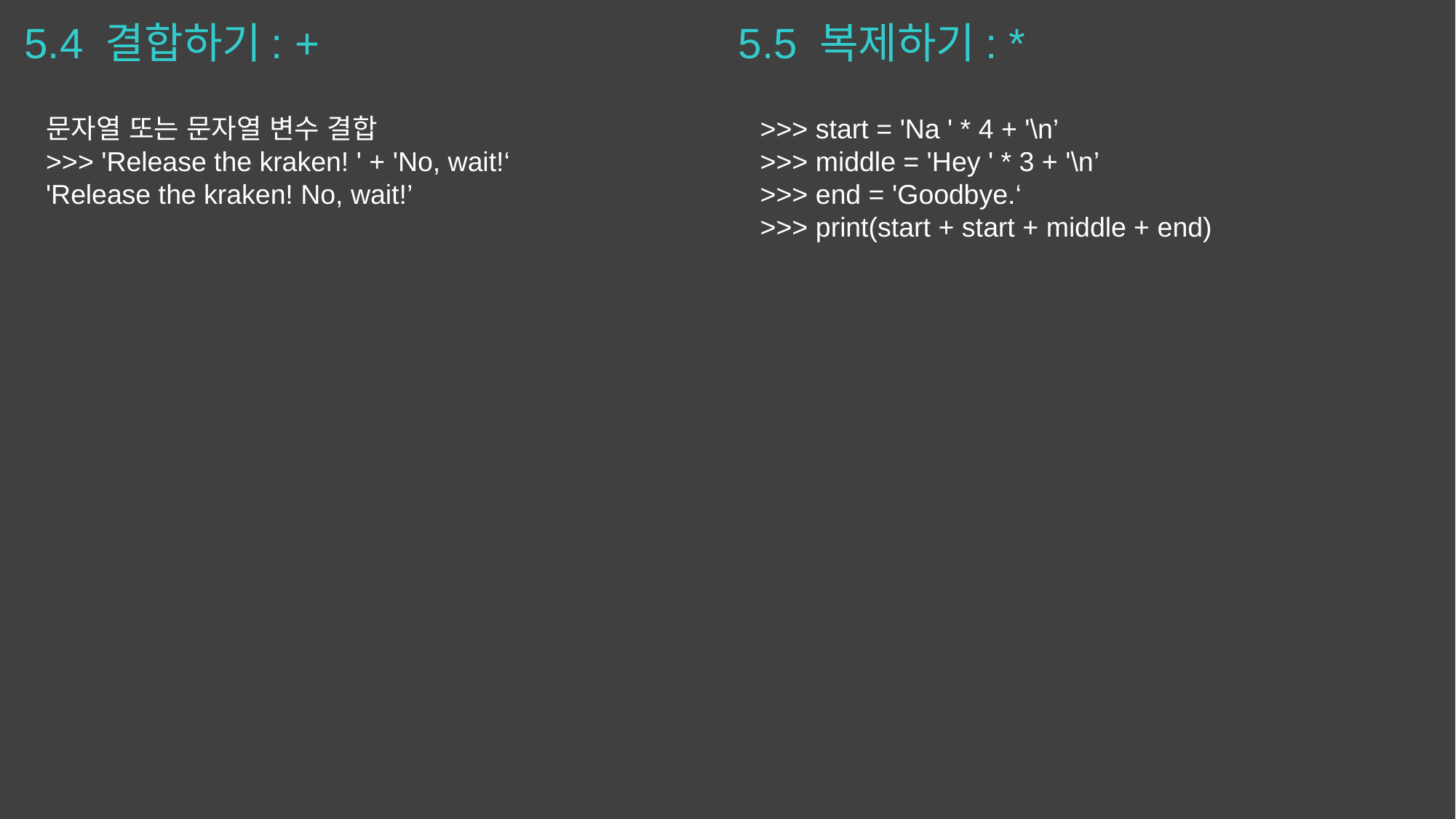

# 5.4 결합하기: +
5.5 복제하기: *
문자열 또는 문자열 변수 결합
>>> 'Release the kraken! ' + 'No, wait!‘
'Release the kraken! No, wait!’

>>> start = 'Na ' * 4 + '\n’
>>> middle = 'Hey ' * 3 + '\n’
>>> end = 'Goodbye.‘
>>> print(start + start + middle + end)